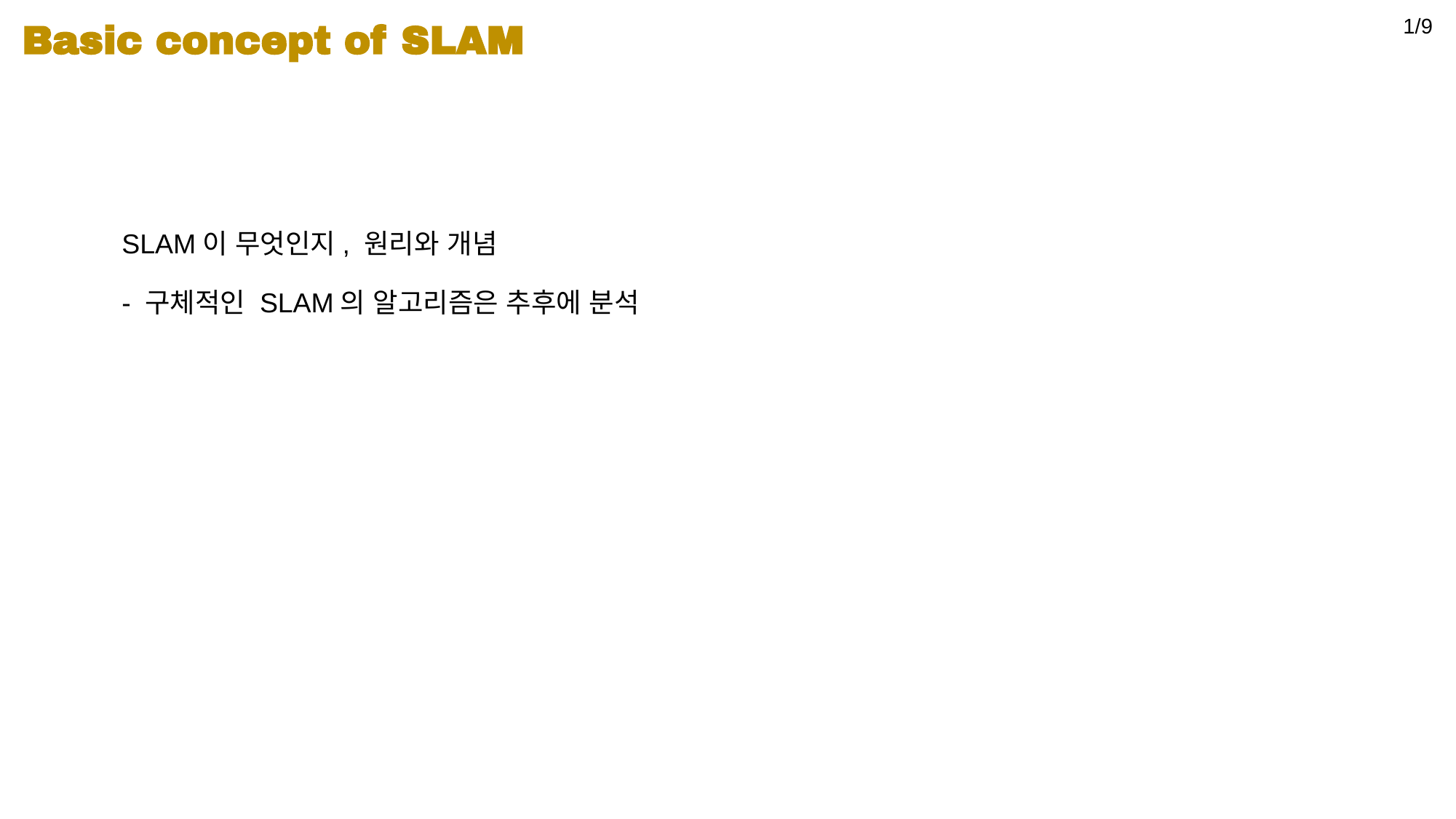

1/9
Basic concept of SLAM
SLAM이 무엇인지, 원리와 개념

- 구체적인 SLAM의 알고리즘은 추후에 분석